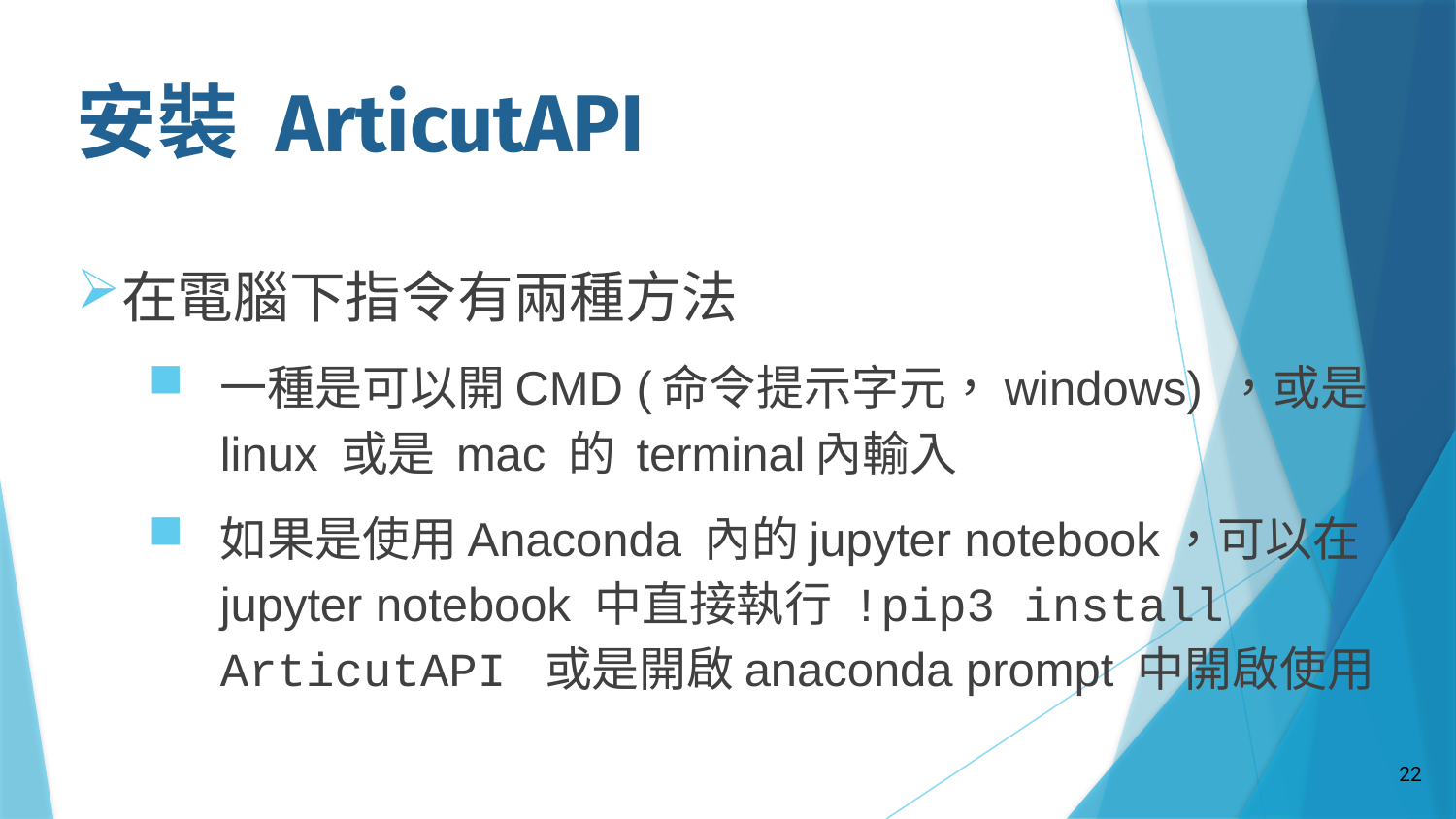

# 安裝 ArticutAPI
在電腦下指令有兩種方法
一種是可以開CMD (命令提示字元，windows) ，或是linux 或是 mac 的 terminal內輸入
如果是使用Anaconda 內的jupyter notebook，可以在jupyter notebook 中直接執行 !pip3 install ArticutAPI 或是開啟anaconda prompt 中開啟使用

22